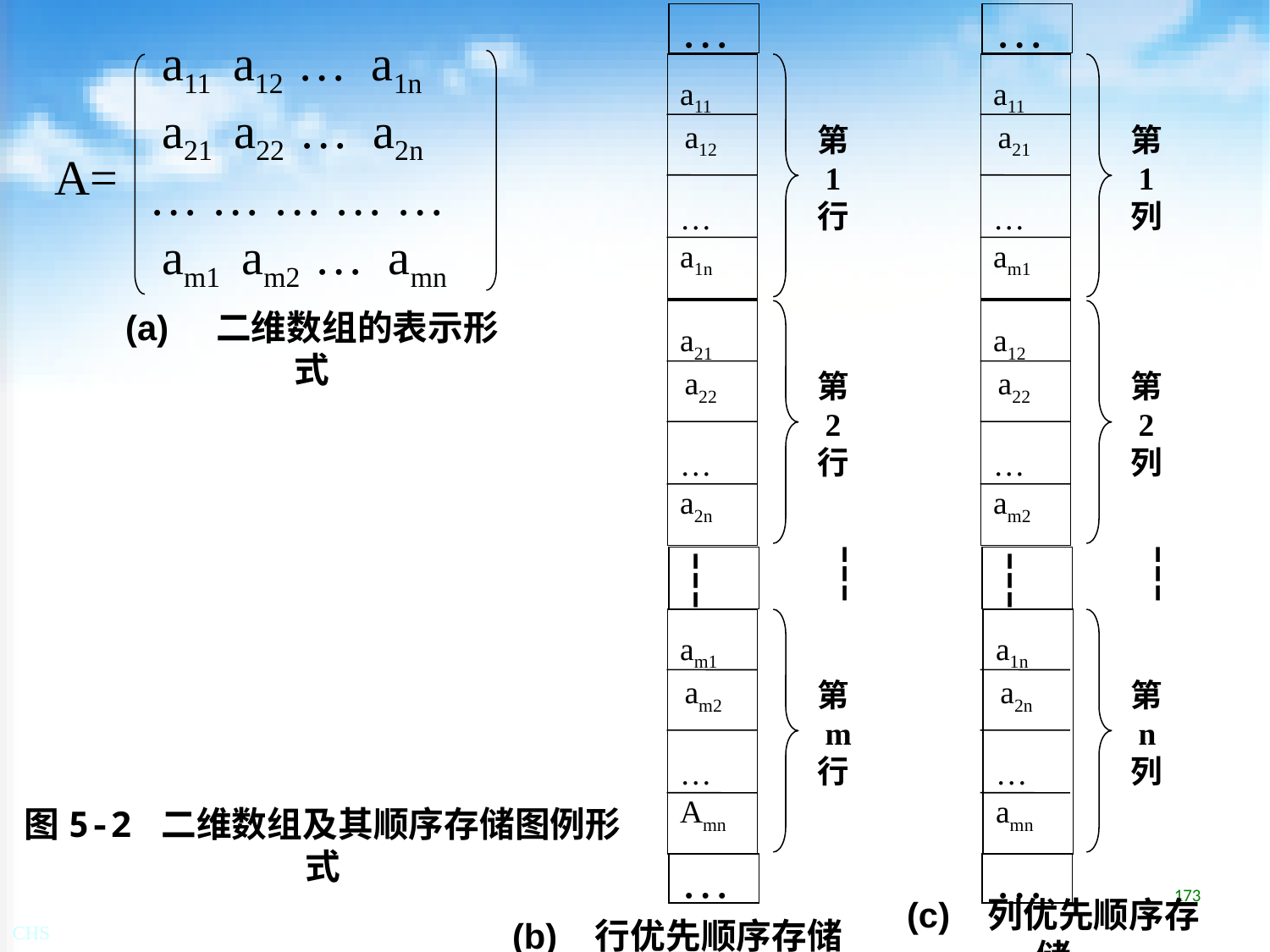

…
a11
 a12

…
a1n

第
 1
行
a21
 a22

…
a2n

第
 2
行
┆
┆
am1
 am2

…
Amn

第
 m
行
…
…
a11
 a21

…
am1

第
 1
列
a12
 a22

…
am2

第
 2
列
┆
┆

a1n
 a2n

…
amn

第
 n
列
…
 a11   a12  …  a1n
 a21   a22  …  a2n
… … … … …
 am1   am2  …  amn

A=
(a)    二维数组的表示形式
图5-2 二维数组及其顺序存储图例形式
(b)   行优先顺序存储
(c)   列优先顺序存储
173